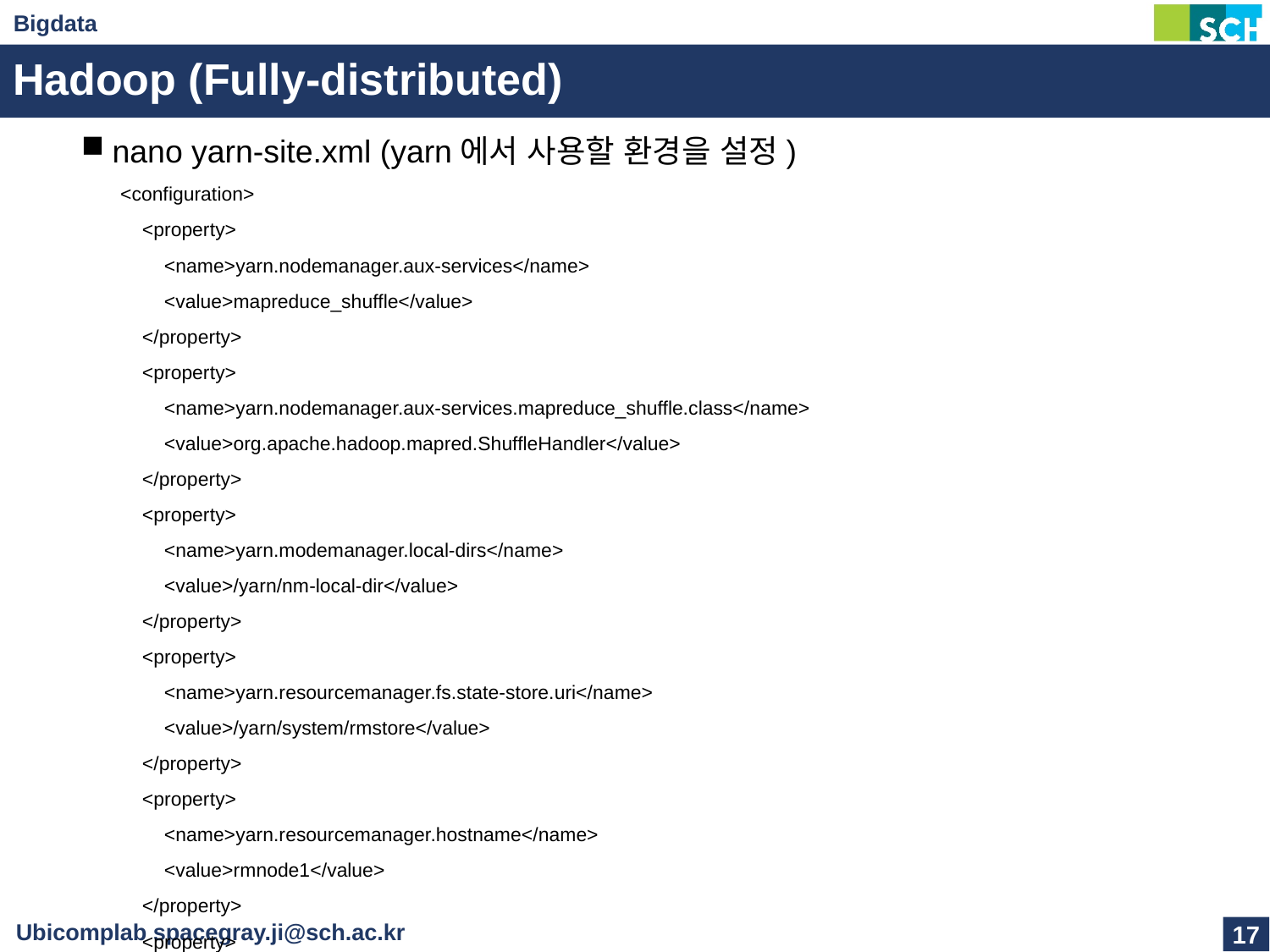

# Hadoop (Fully-distributed)
nano yarn-site.xml (yarn에서 사용할 환경을 설정)
<configuration>
    <property>
        <name>yarn.nodemanager.aux-services</name>
        <value>mapreduce_shuffle</value>
    </property>
    <property>
        <name>yarn.nodemanager.aux-services.mapreduce_shuffle.class</name>
        <value>org.apache.hadoop.mapred.ShuffleHandler</value>
    </property>
    <property>
        <name>yarn.modemanager.local-dirs</name>
        <value>/yarn/nm-local-dir</value>
    </property>
    <property>
        <name>yarn.resourcemanager.fs.state-store.uri</name>
        <value>/yarn/system/rmstore</value>
    </property>
    <property>
        <name>yarn.resourcemanager.hostname</name>
        <value>rmnode1</value>
    </property>
    <property>
        <name>yarn.resourcemanager.address</name>
        <value>rmnode1:8032</value>
    </property>
    <property>
        <name>yarn.application.classpath</name>
        <value>
            /home/hadoop/hadoop-3.1.0/etc/hadoop,
            /home/hadoop/hadoop-3.1.0/etc/hadoop/common/*,
            /home/hadoop/hadoop-3.1.0/etc/hadoop/common/lib/*,
            /home/hadoop/hadoop-3.1.0/etc/hadoop/hdfs/*,
            /home/hadoop/hadoop-3.1.0/etc/hadoop/hdfs/lib/*,
            /home/hadoop/hadoop-3.1.0/etc/hadoop/mapreduce/*,
            /home/hadoop/hadoop-3.1.0/etc/hadoop/mapreduce/lib/*,
            /home/hadoop/hadoop-3.1.0/etc/hadoop/yarn/*,
            /home/hadoop/hadoop-3.1.0/etc/hadoop/yarn/lib/*,
        </value>
    </property>

</configuration>
17